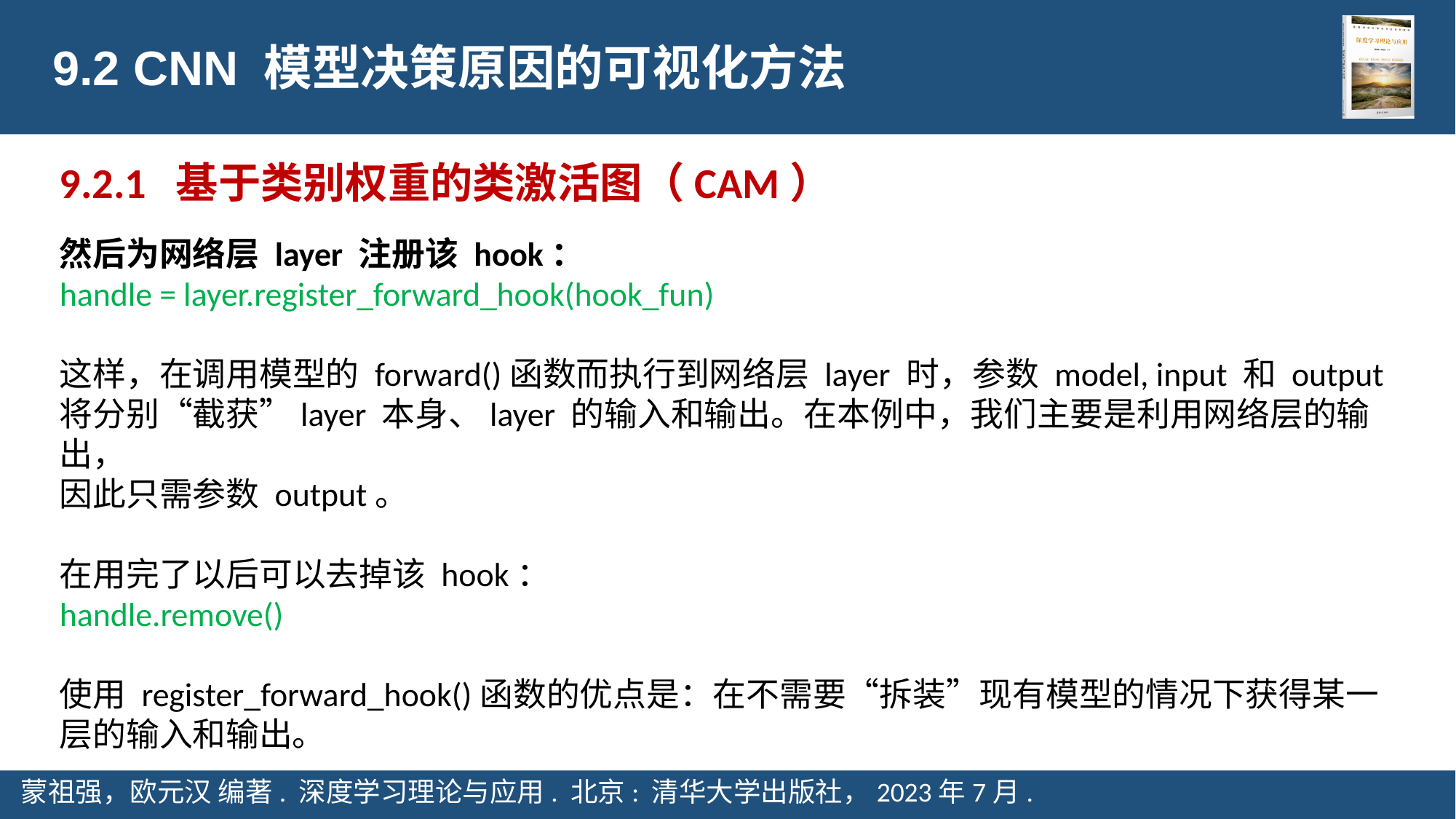

9.2 CNN 模型决策原因的可视化方法
9.2.1  基于类别权重的类激活图（CAM）
然后为网络层 layer 注册该 hook：
handle = layer.register_forward_hook(hook_fun)

这样，在调用模型的 forward()函数而执行到网络层 layer 时，参数 model, input 和 output
将分别“截获”layer 本身、layer 的输入和输出。在本例中，我们主要是利用网络层的输出，
因此只需参数 output。

在用完了以后可以去掉该 hook：
handle.remove()

使用 register_forward_hook()函数的优点是：在不需要“拆装”现有模型的情况下获得某一
层的输入和输出。